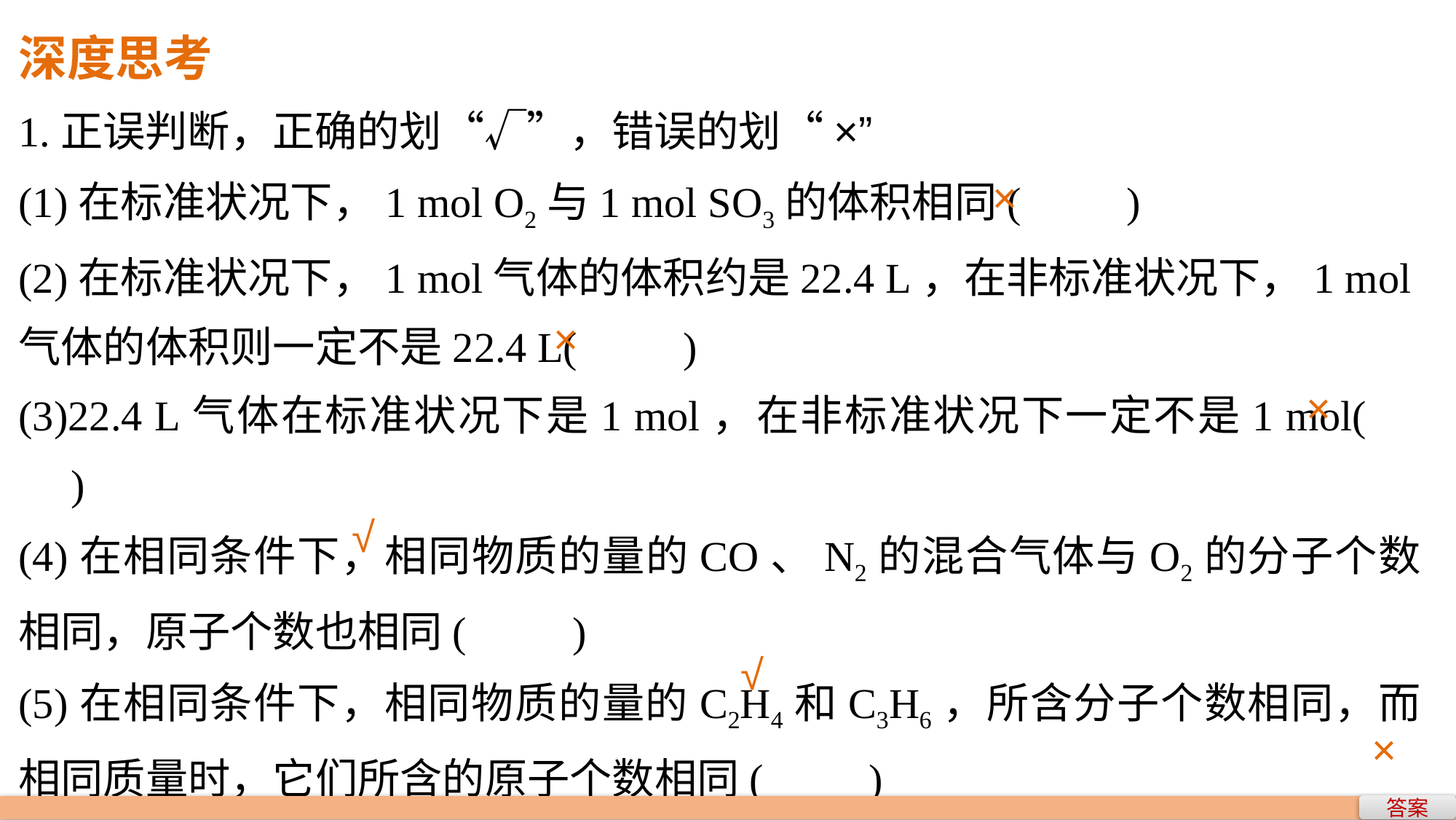

深度思考
1.正误判断，正确的划“√”，错误的划“×”
(1)在标准状况下，1 mol O2与1 mol SO3的体积相同(　　)
(2)在标准状况下，1 mol气体的体积约是22.4 L，在非标准状况下，1 mol气体的体积则一定不是22.4 L(　　)
(3)22.4 L气体在标准状况下是1 mol，在非标准状况下一定不是1 mol(　　)
(4)在相同条件下，相同物质的量的CO、N2的混合气体与O2的分子个数相同，原子个数也相同(　　)
(5)在相同条件下，相同物质的量的C2H4和C3H6，所含分子个数相同，而相同质量时，它们所含的原子个数相同(　　)
(6)某气体在标准状况下的密度为d，则在1个大气压、273 ℃时的密度为2d(　　)
×
×
×
√
√
×
答案